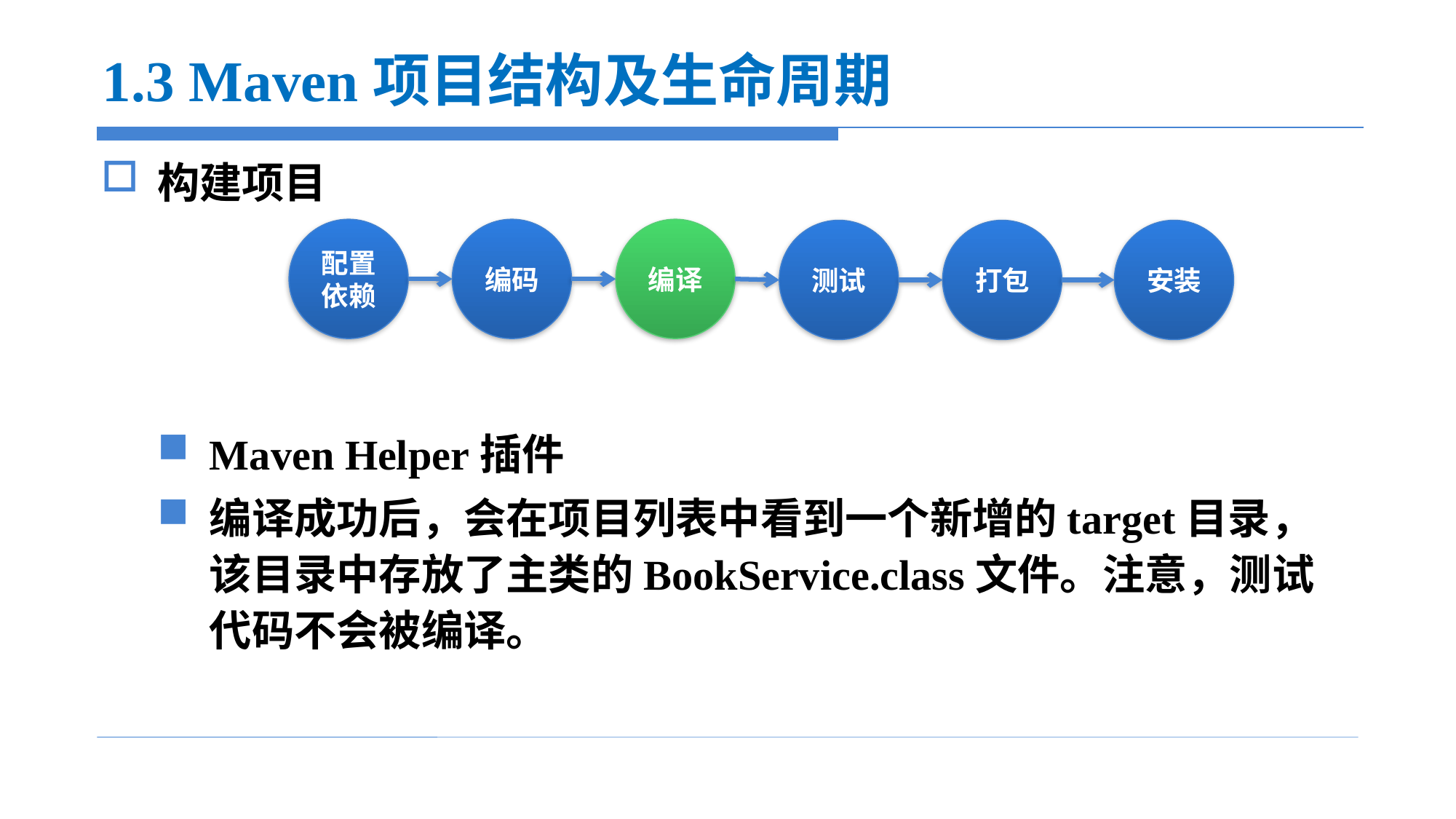

# 1.3 Maven项目结构及生命周期
构建项目

Maven Helper插件
编译成功后，会在项目列表中看到一个新增的target目录，该目录中存放了主类的BookService.class文件。注意，测试代码不会被编译。
配置依赖
编码
编译
测试
打包
安装
25